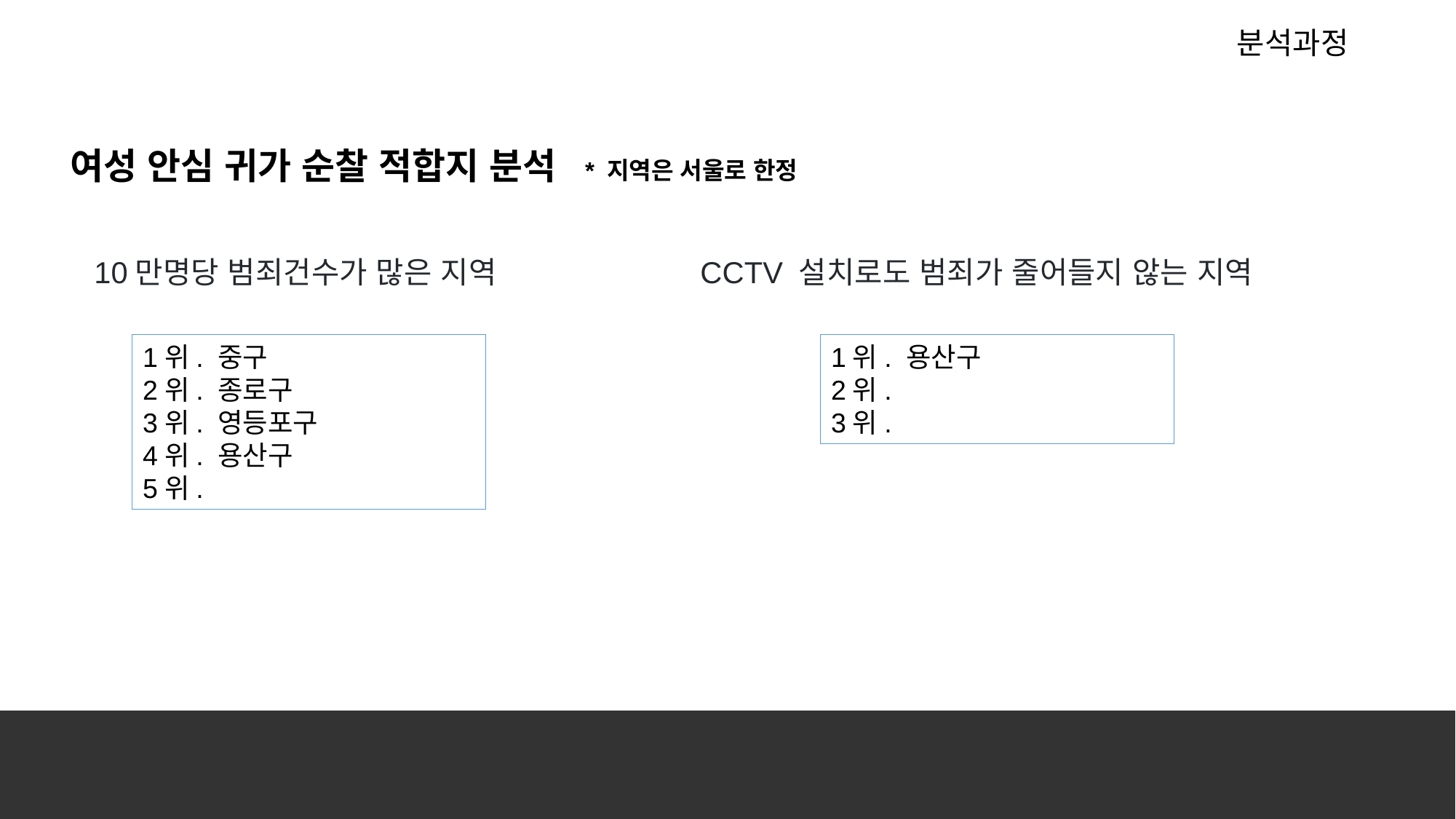

분석과정
여성 안심 귀가 순찰 적합지 분석  * 지역은 서울로 한정
10만명당 범죄건수가 많은 지역
CCTV 설치로도 범죄가 줄어들지 않는 지역
1위. 중구
2위. 종로구
3위. 영등포구
4위. 용산구
5위.
1위. 용산구
2위.
3위.
위 조건에 모두 해당된 지역 : 용산구